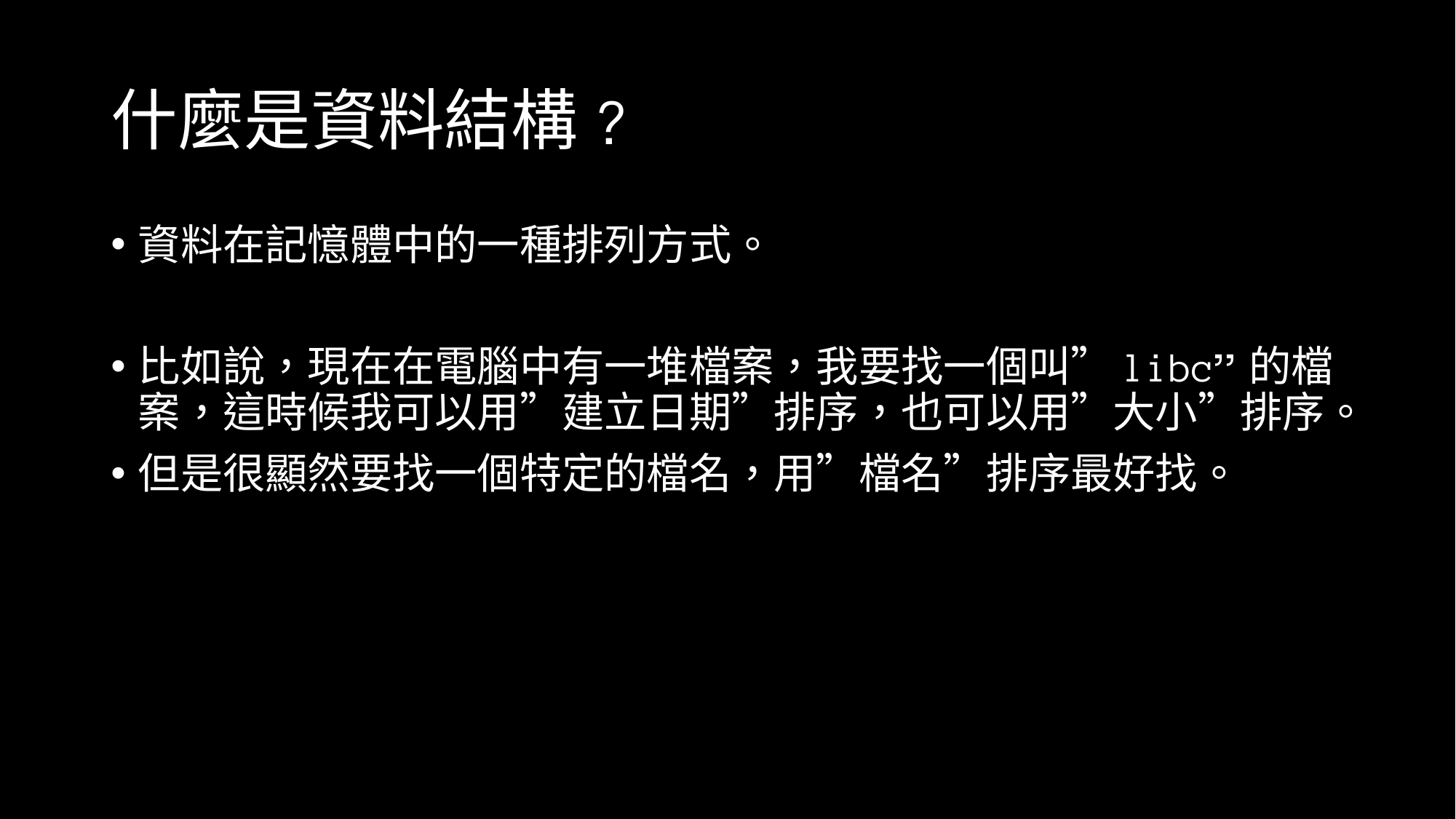

# 什麼是資料結構?
資料在記憶體中的一種排列方式。

比如說，現在在電腦中有一堆檔案，我要找一個叫”libc”的檔案，這時候我可以用”建立日期”排序，也可以用”大小”排序。
但是很顯然要找一個特定的檔名，用”檔名”排序最好找。